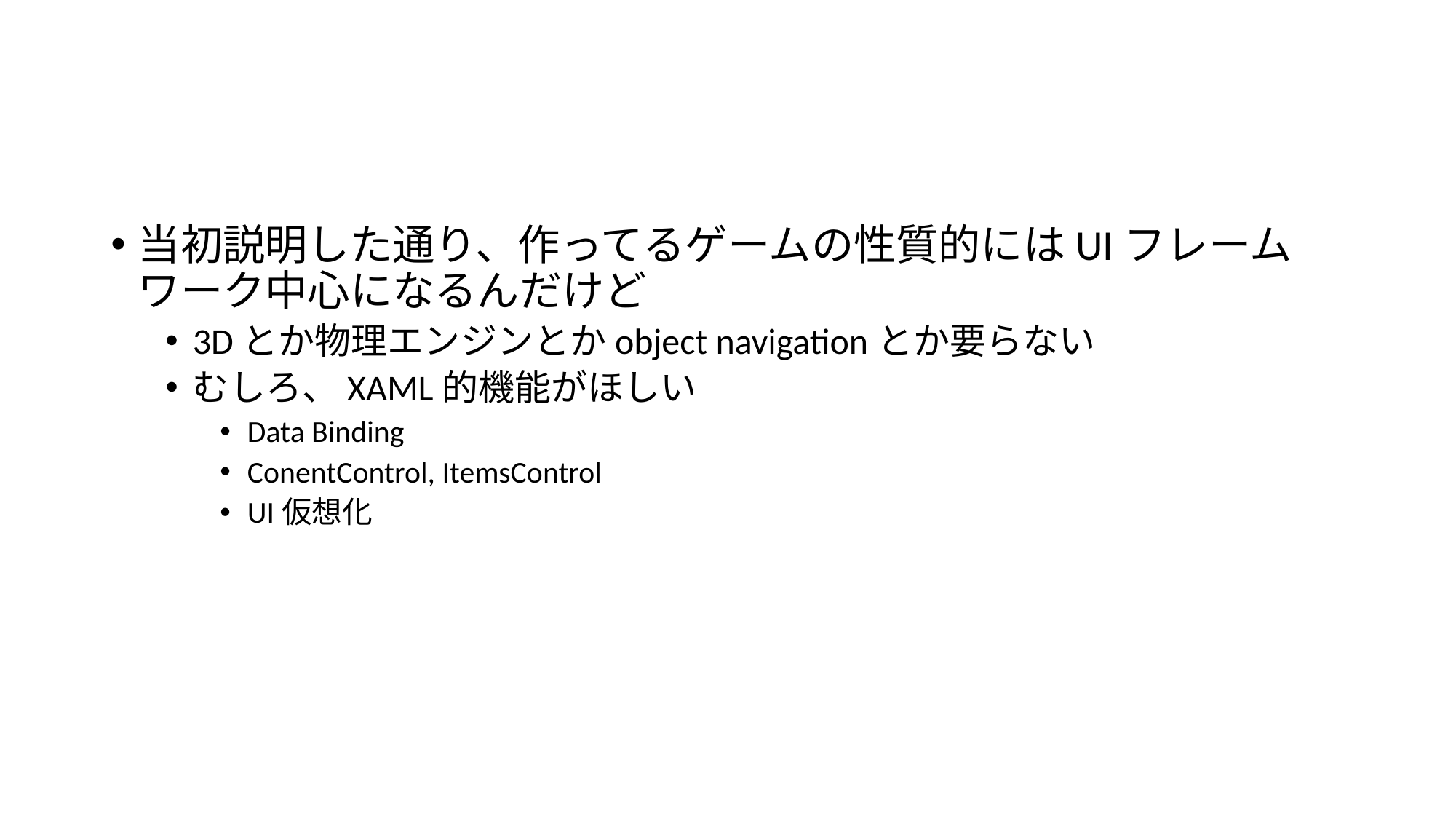

#
当初説明した通り、作ってるゲームの性質的にはUIフレームワーク中心になるんだけど
3Dとか物理エンジンとかobject navigationとか要らない
むしろ、XAML的機能がほしい
Data Binding
ConentControl, ItemsControl
UI仮想化